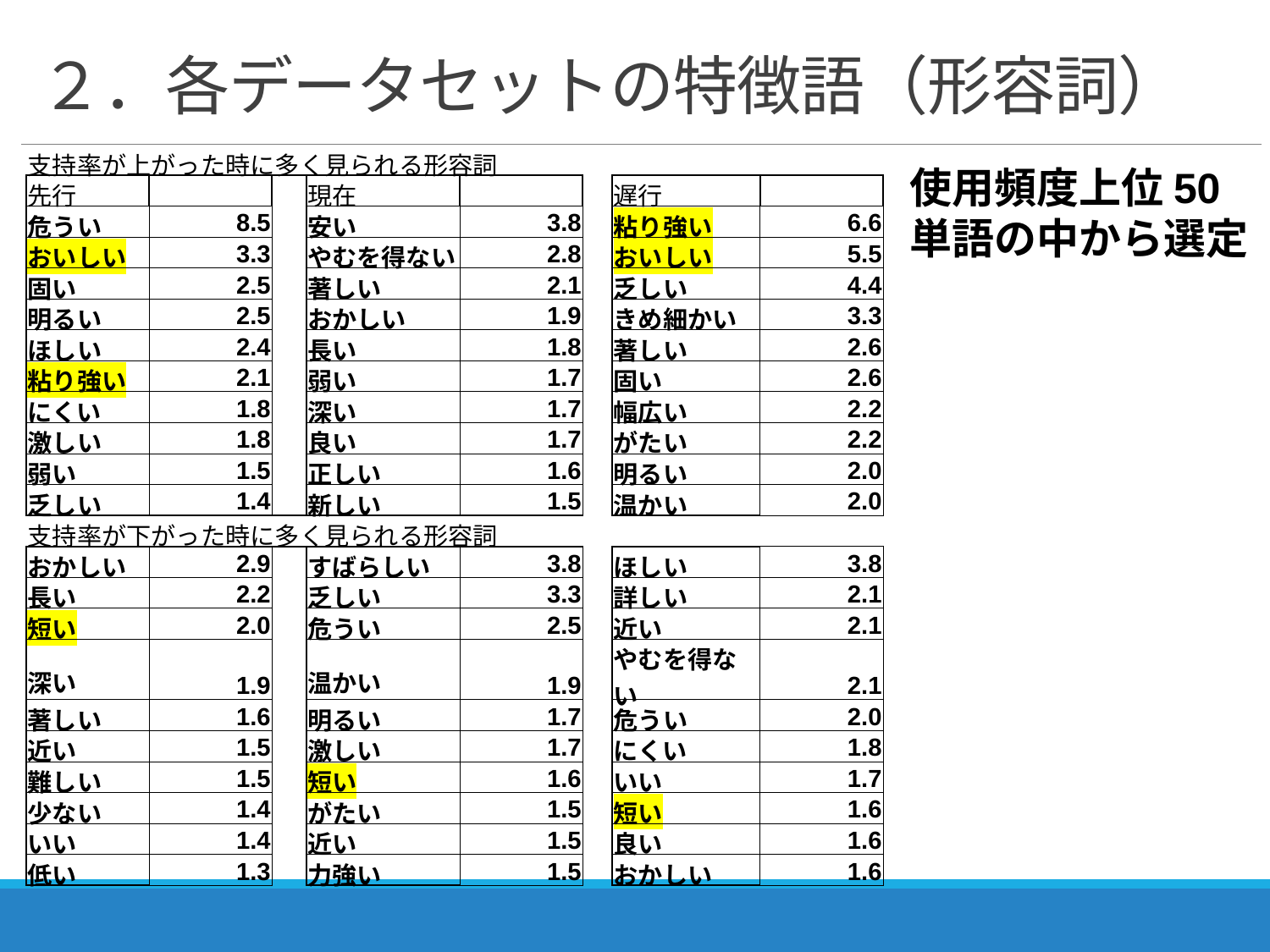

# ２．各データセットの特徴語（形容詞）
| 支持率が上がった時に多く見られる形容詞 |  |  |  |  |  |  |  |
| --- | --- | --- | --- | --- | --- | --- | --- |
| 先行 |  |  | 現在 |  |  | 遅行 |  |
| 危うい | 8.5 |  | 安い | 3.8 |  | 粘り強い | 6.6 |
| おいしい | 3.3 |  | やむを得ない | 2.8 |  | おいしい | 5.5 |
| 固い | 2.5 |  | 著しい | 2.1 |  | 乏しい | 4.4 |
| 明るい | 2.5 |  | おかしい | 1.9 |  | きめ細かい | 3.3 |
| ほしい | 2.4 |  | 長い | 1.8 |  | 著しい | 2.6 |
| 粘り強い | 2.1 |  | 弱い | 1.7 |  | 固い | 2.6 |
| にくい | 1.8 |  | 深い | 1.7 |  | 幅広い | 2.2 |
| 激しい | 1.8 |  | 良い | 1.7 |  | がたい | 2.2 |
| 弱い | 1.5 |  | 正しい | 1.6 |  | 明るい | 2.0 |
| 乏しい | 1.4 |  | 新しい | 1.5 |  | 温かい | 2.0 |
| 支持率が下がった時に多く見られる形容詞 |  |  |  |  |  |  |  |
| おかしい | 2.9 |  | すばらしい | 3.8 |  | ほしい | 3.8 |
| 長い | 2.2 |  | 乏しい | 3.3 |  | 詳しい | 2.1 |
| 短い | 2.0 |  | 危うい | 2.5 |  | 近い | 2.1 |
| 深い | 1.9 |  | 温かい | 1.9 |  | やむを得ない | 2.1 |
| 著しい | 1.6 |  | 明るい | 1.7 |  | 危うい | 2.0 |
| 近い | 1.5 |  | 激しい | 1.7 |  | にくい | 1.8 |
| 難しい | 1.5 |  | 短い | 1.6 |  | いい | 1.7 |
| 少ない | 1.4 |  | がたい | 1.5 |  | 短い | 1.6 |
| いい | 1.4 |  | 近い | 1.5 |  | 良い | 1.6 |
| 低い | 1.3 |  | 力強い | 1.5 |  | おかしい | 1.6 |
使用頻度上位50
単語の中から選定